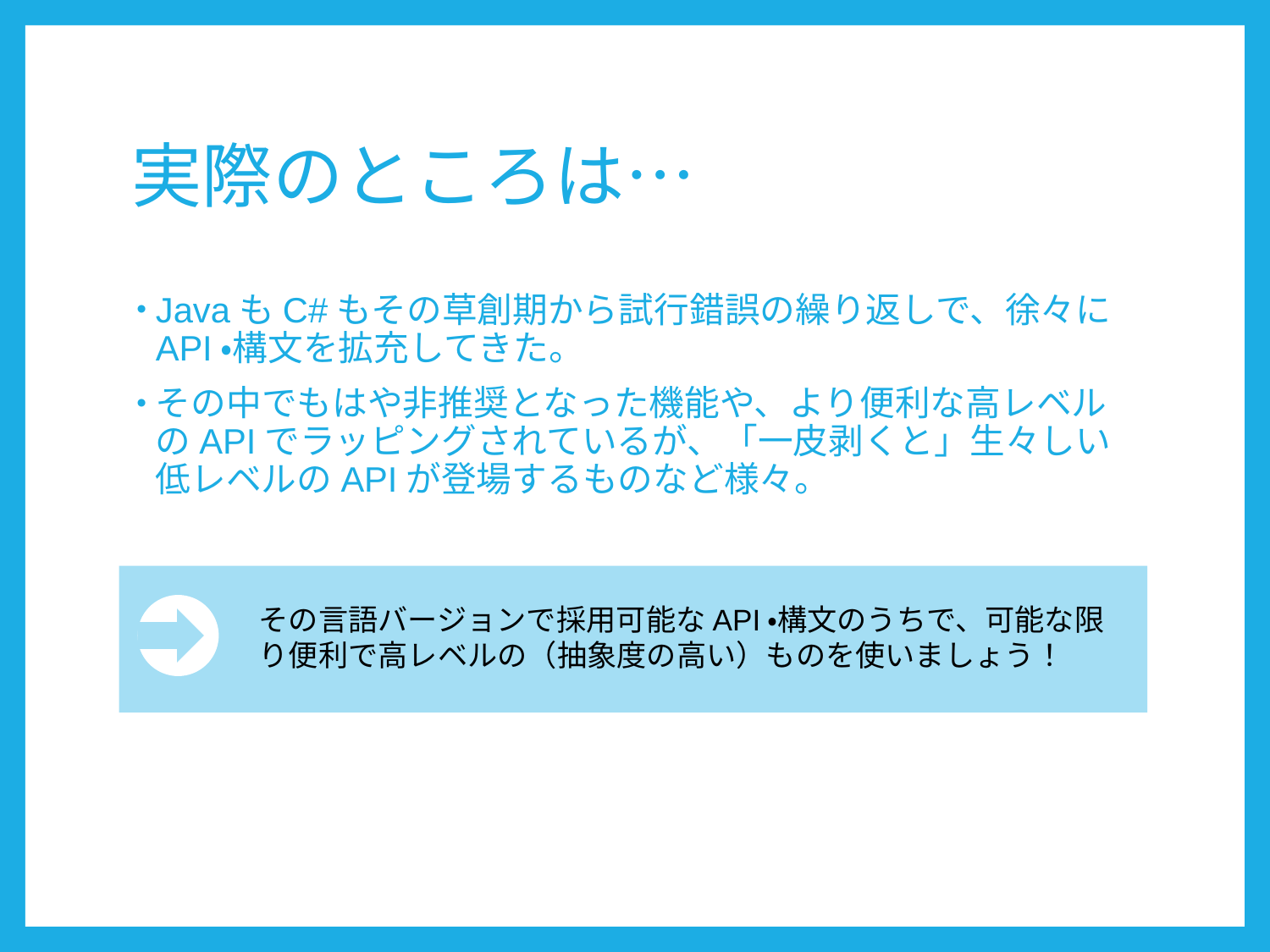

# 実際のところは…
JavaもC#もその草創期から試行錯誤の繰り返しで、徐々にAPI・構文を拡充してきた。
その中でもはや非推奨となった機能や、より便利な高レベルのAPIでラッピングされているが、「一皮剥くと」生々しい低レベルのAPIが登場するものなど様々。

その言語バージョンで採用可能なAPI・構文のうちで、可能な限り便利で高レベルの（抽象度の高い）ものを使いましょう！